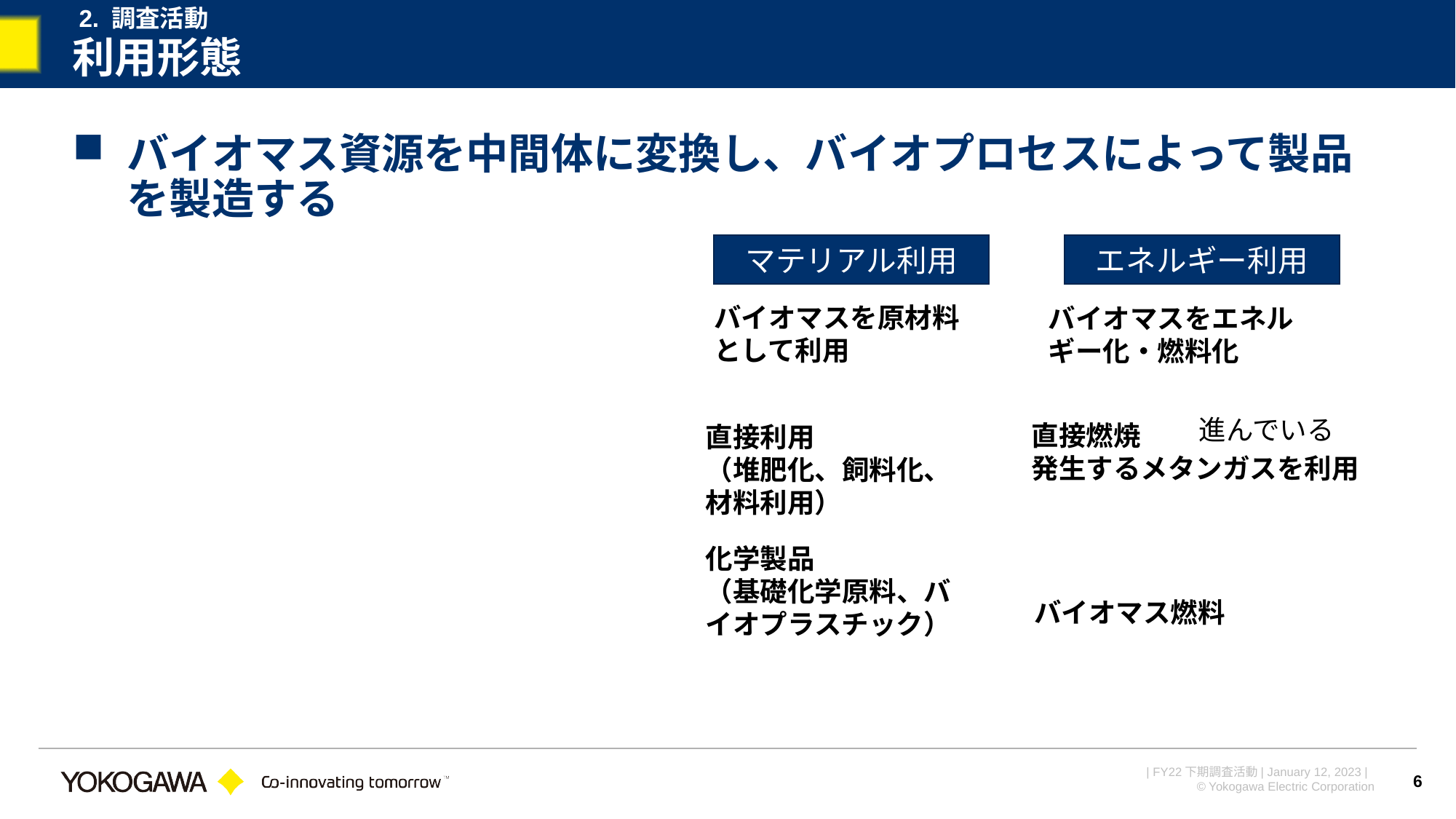

2. 調査活動
利用形態
バイオマス資源を中間体に変換し、バイオプロセスによって製品を製造する
エネルギー利用
マテリアル利用
バイオマスを原材料として利用
バイオマスをエネルギー化・燃料化
進んでいる
直接燃焼
発生するメタンガスを利用
直接利用
（堆肥化、飼料化、材料利用）
化学製品
（基礎化学原料、バイオプラスチック）
バイオマス燃料
6